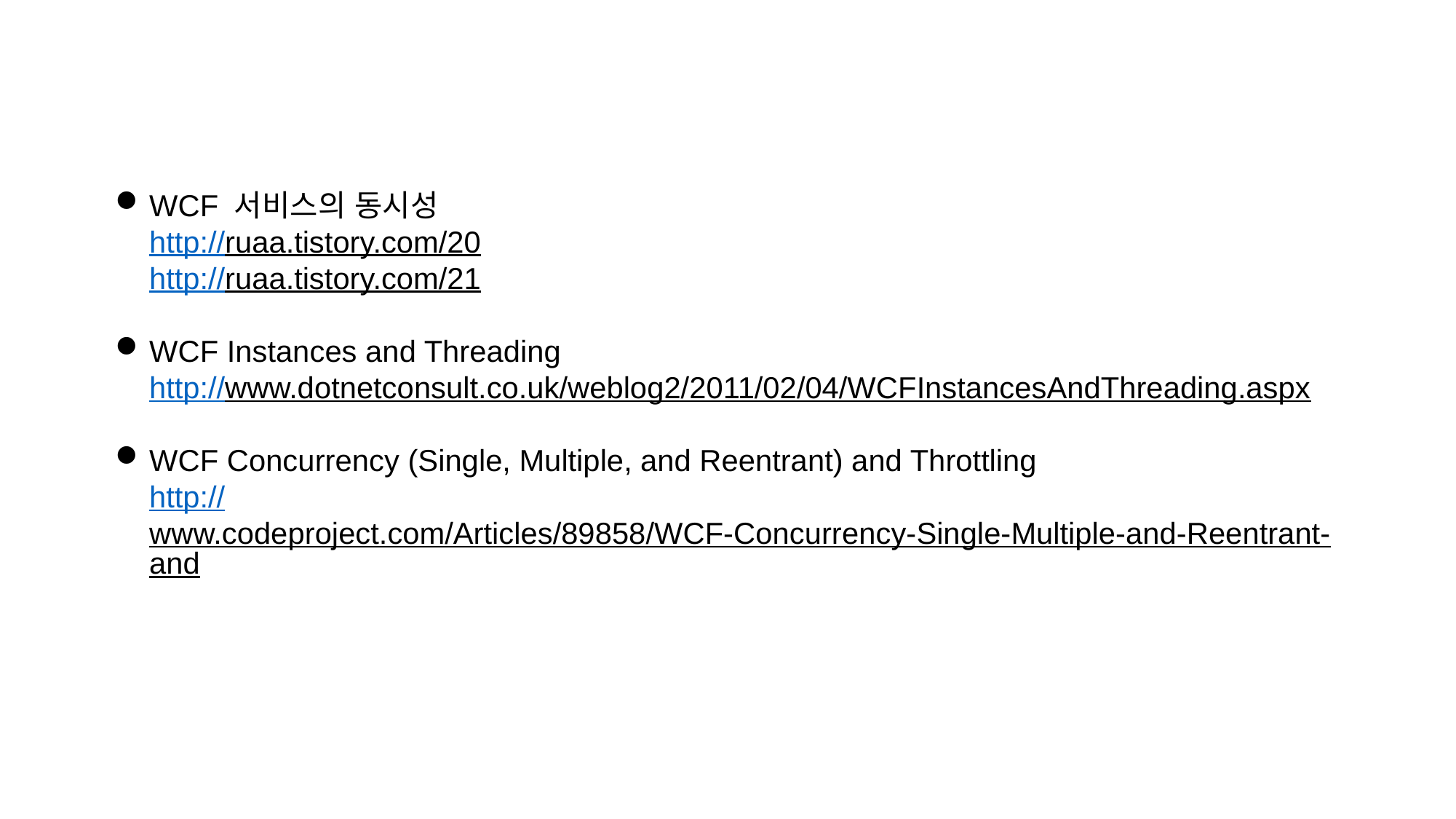

WCF 서비스의 동시성
http://ruaa.tistory.com/20
http://ruaa.tistory.com/21

WCF Instances and Threading
http://www.dotnetconsult.co.uk/weblog2/2011/02/04/WCFInstancesAndThreading.aspx

WCF Concurrency (Single, Multiple, and Reentrant) and Throttling
http://www.codeproject.com/Articles/89858/WCF-Concurrency-Single-Multiple-and-Reentrant-and